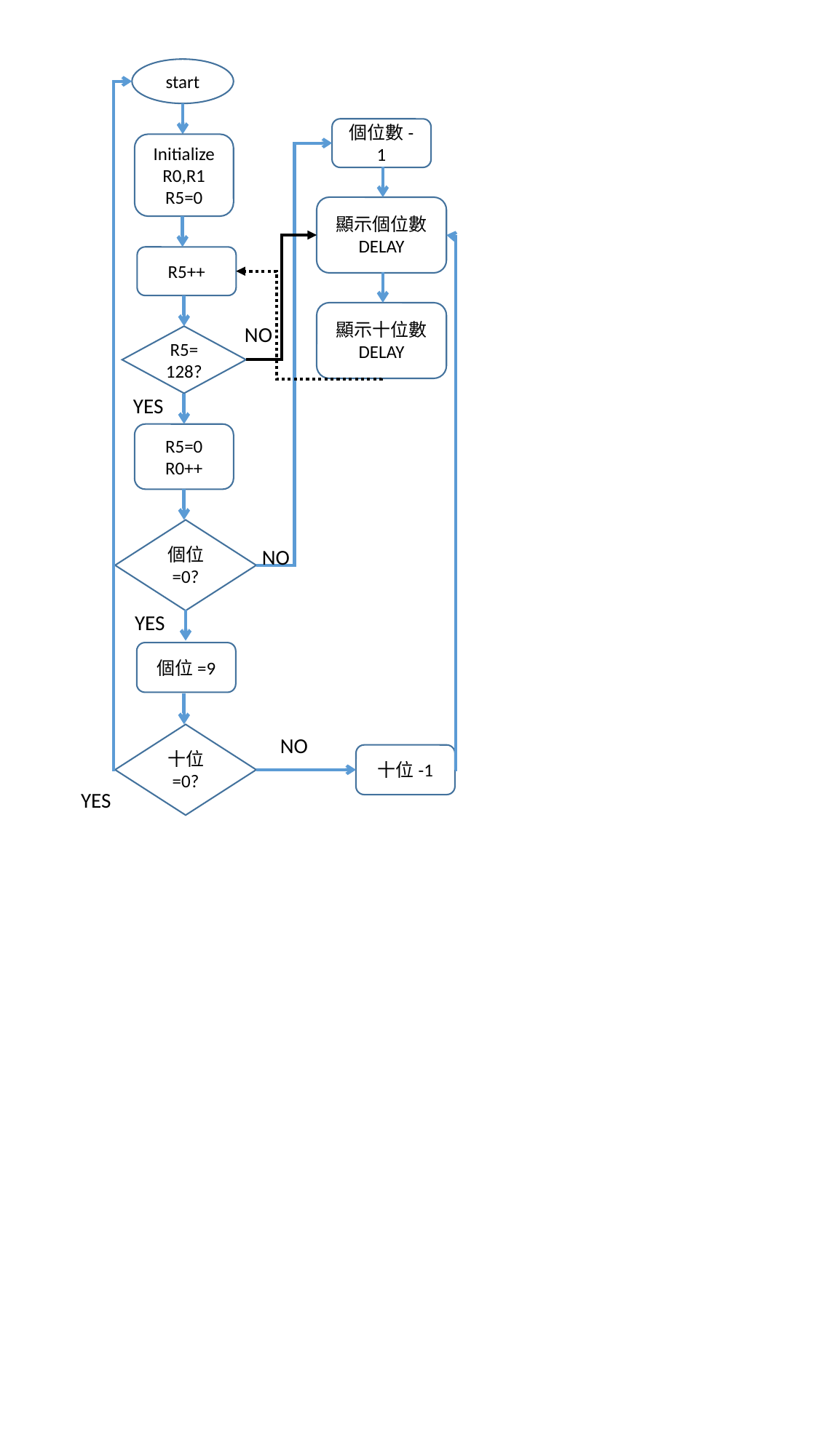

start
個位數-1
Initialize
R0,R1
R5=0
顯示個位數
DELAY
R5++
顯示十位數
DELAY
NO
R5=
128?
YES
R5=0
R0++
個位
=0?
NO
YES
個位=9
十位
=0?
NO
十位-1
YES